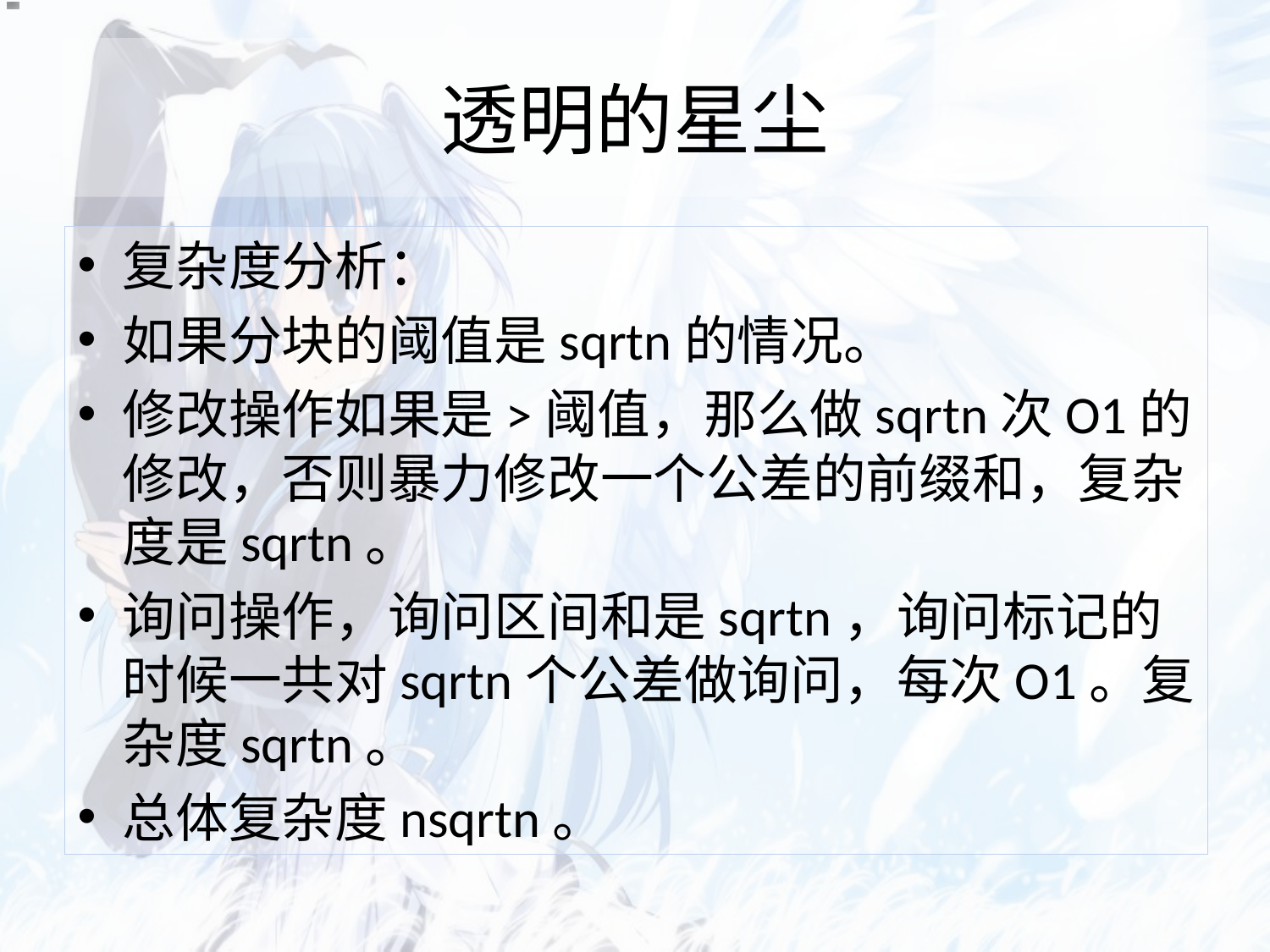

# 透明的星尘
复杂度分析：
如果分块的阈值是sqrtn的情况。
修改操作如果是>阈值，那么做sqrtn次O1的修改，否则暴力修改一个公差的前缀和，复杂度是sqrtn。
询问操作，询问区间和是sqrtn，询问标记的时候一共对sqrtn个公差做询问，每次O1。复杂度sqrtn。
总体复杂度nsqrtn。